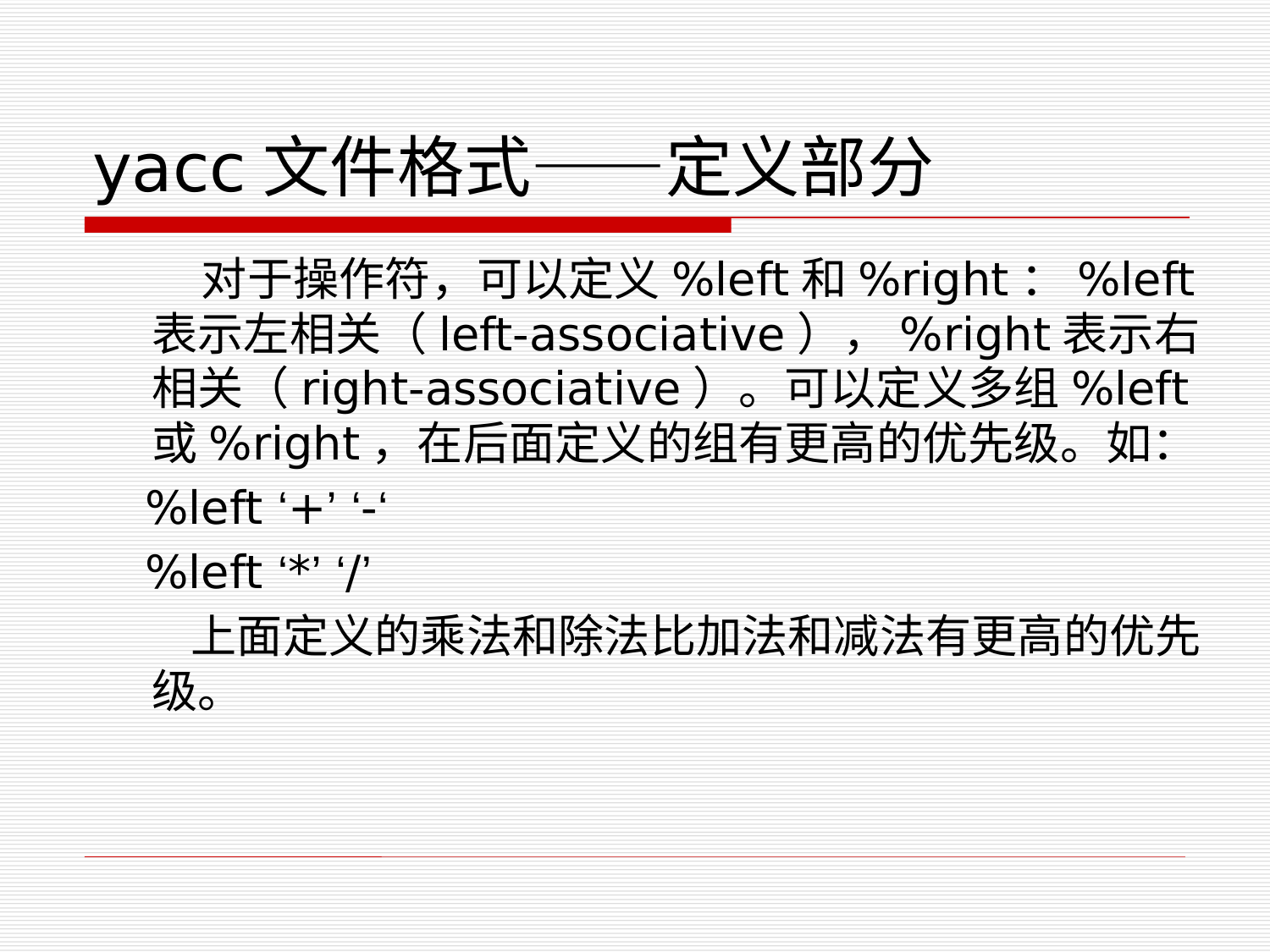

# yacc文件格式——定义部分
          对于操作符，可以定义%left和%right：%left表示左相关（left-associative），%right表示右相关（right-associative）。可以定义多组%left或%right，在后面定义的组有更高的优先级。如：
    %left ‘+’ ‘-‘
    %left ‘*’ ‘/’
         上面定义的乘法和除法比加法和减法有更高的优先级。